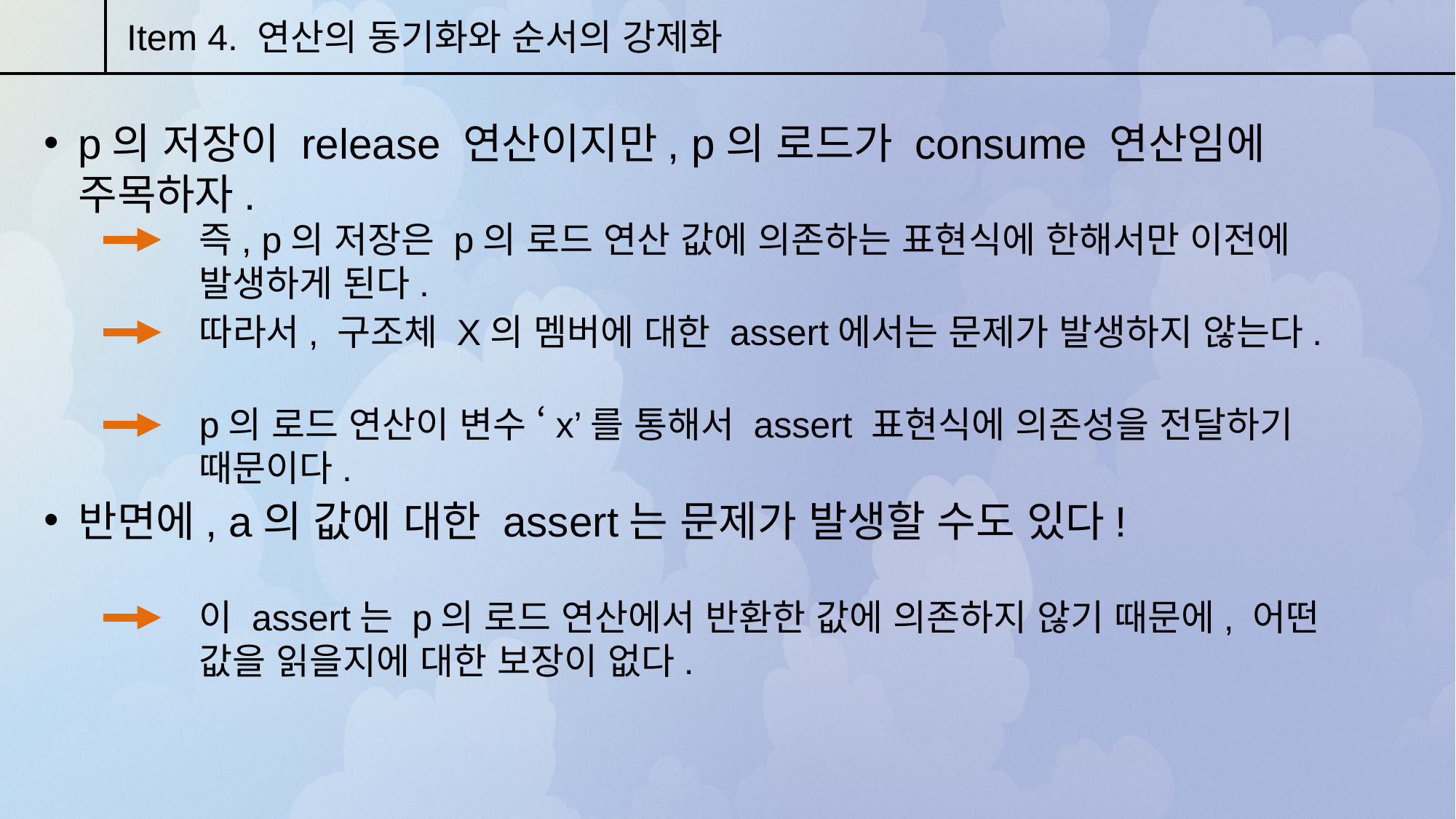

Item 4. 연산의 동기화와 순서의 강제화
p의 저장이 release 연산이지만, p의 로드가 consume 연산임에 주목하자.
즉, p의 저장은 p의 로드 연산 값에 의존하는 표현식에 한해서만 이전에 발생하게 된다.
따라서, 구조체 X의 멤버에 대한 assert에서는 문제가 발생하지 않는다.
p의 로드 연산이 변수 ‘x’를 통해서 assert 표현식에 의존성을 전달하기 때문이다.
반면에, a의 값에 대한 assert는 문제가 발생할 수도 있다!
이 assert는 p의 로드 연산에서 반환한 값에 의존하지 않기 때문에, 어떤 값을 읽을지에 대한 보장이 없다.